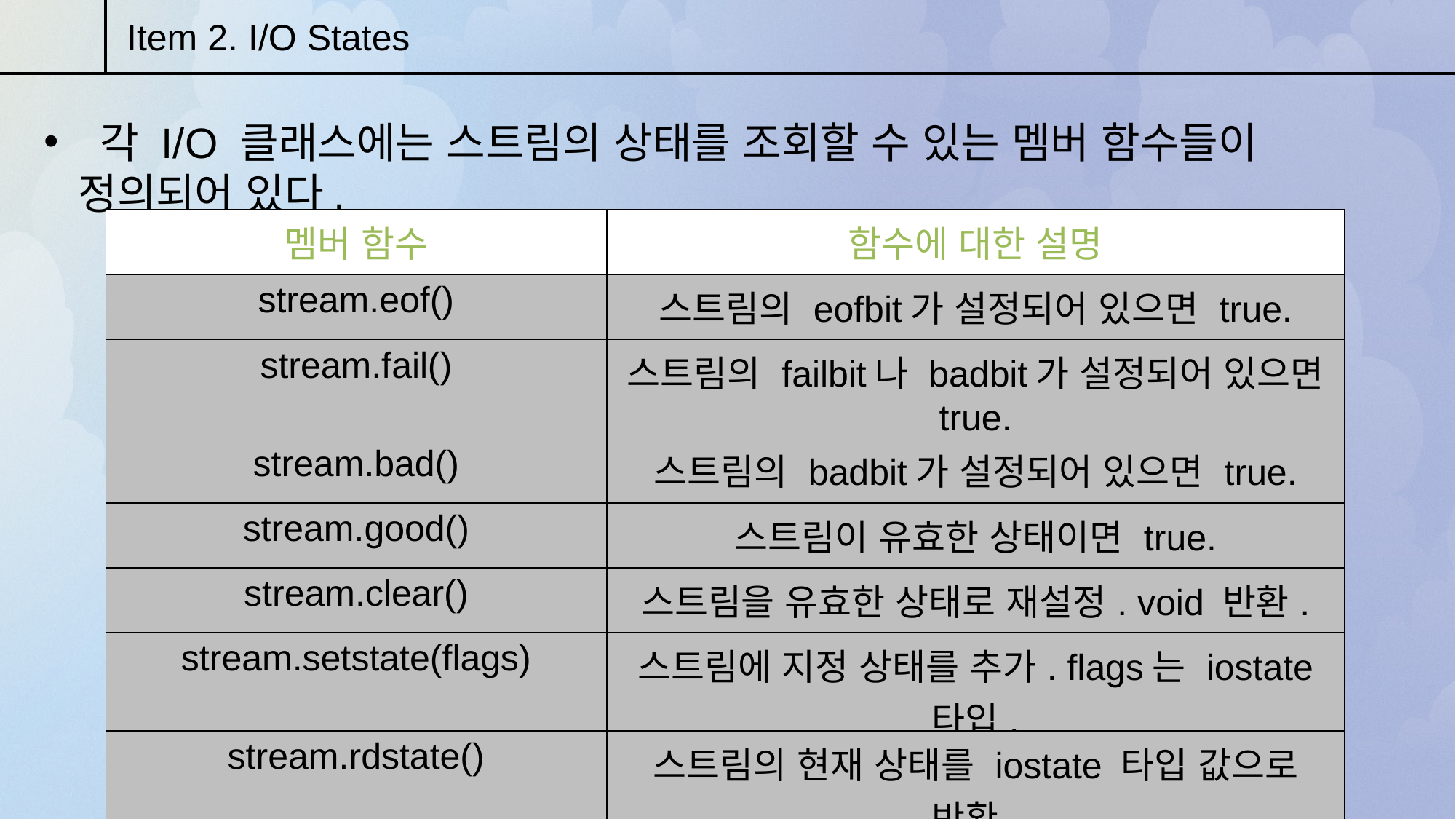

Item 2. I/O States
 각 I/O 클래스에는 스트림의 상태를 조회할 수 있는 멤버 함수들이 정의되어 있다.
| 멤버 함수 | 함수에 대한 설명 |
| --- | --- |
| stream.eof() | 스트림의 eofbit가 설정되어 있으면 true. |
| stream.fail() | 스트림의 failbit나 badbit가 설정되어 있으면 true. |
| stream.bad() | 스트림의 badbit가 설정되어 있으면 true. |
| stream.good() | 스트림이 유효한 상태이면 true. |
| stream.clear() | 스트림을 유효한 상태로 재설정. void 반환. |
| stream.setstate(flags) | 스트림에 지정 상태를 추가. flags는 iostate 타입. |
| stream.rdstate() | 스트림의 현재 상태를 iostate 타입 값으로 반환. |